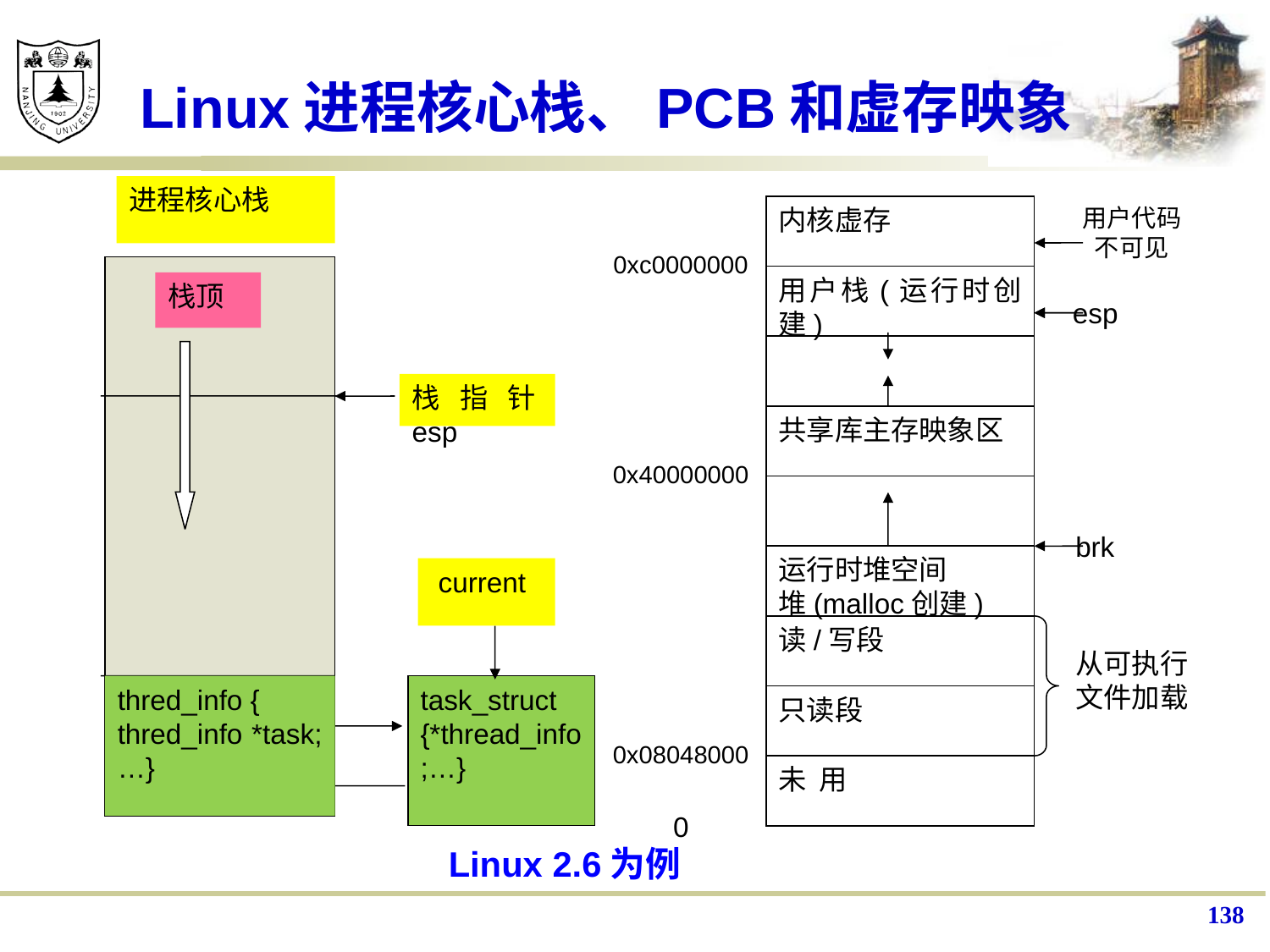

# Linux进程核心栈、PCB和虚存映象
进程核心栈

栈顶

栈指针esp

 current

thred_info {
thred_info *task;…}

task_struct {*thread_info;…}

内核虚存
用户代码
不可见
0xc0000000

用户栈(运行时创建)
esp

共享库主存映象区
0x40000000

brk
运行时堆空间
堆(malloc创建)

读/写段

从可执行文件加载
只读段
0x08048000
未  用
0

Linux 2.6为例
138